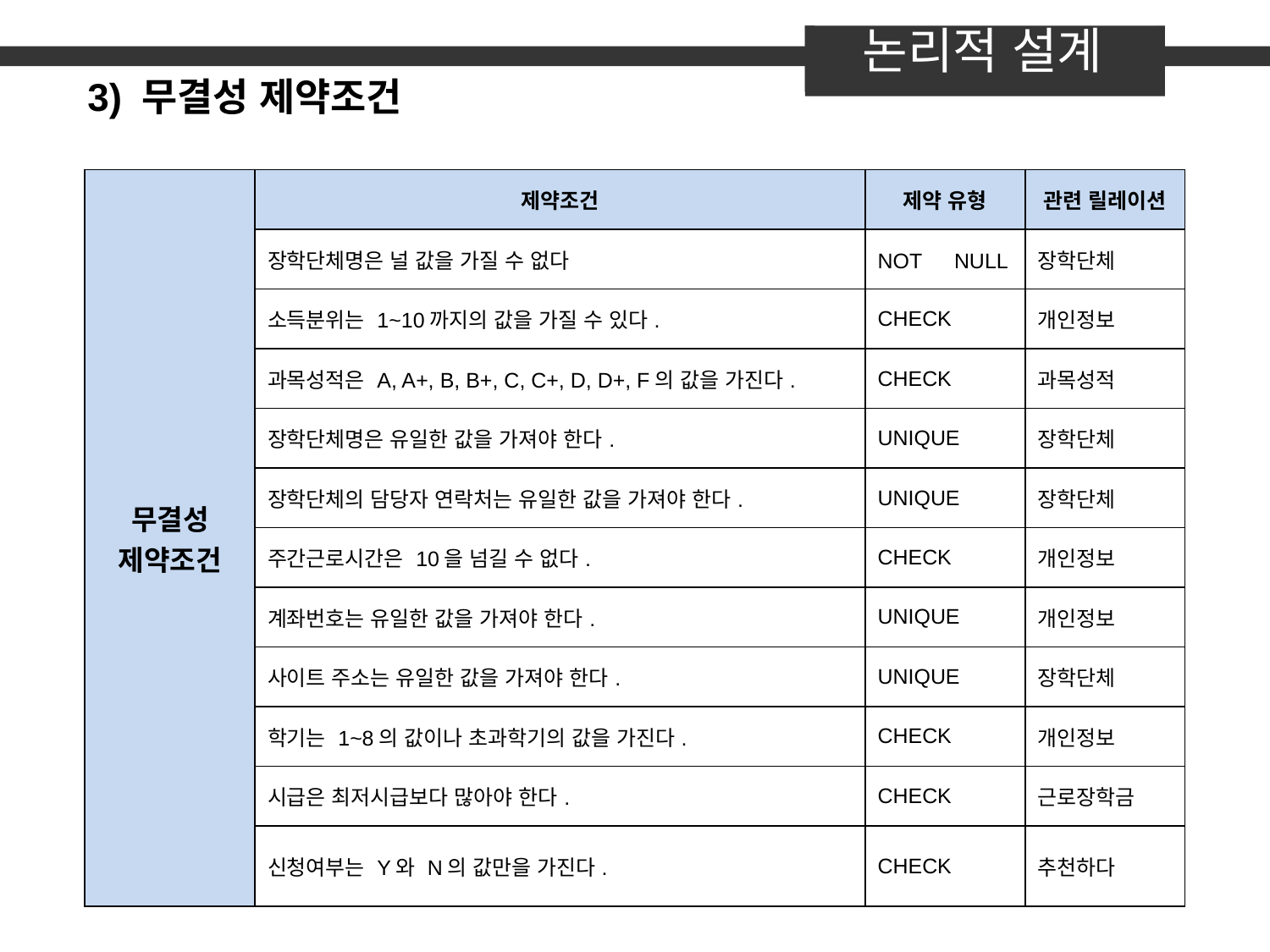

논리적 설계

3) 무결성 제약조건
| 무결성 제약조건 | 제약조건 | 제약 유형 | 관련 릴레이션 |
| --- | --- | --- | --- |
|  | 장학단체명은 널 값을 가질 수 없다 | NOT　NULL | 장학단체 |
|  | 소득분위는 1~10까지의 값을 가질 수 있다. | CHECK | 개인정보 |
|  | 과목성적은 A, A+, B, B+, C, C+, D, D+, F의 값을 가진다. | CHECK | 과목성적 |
|  | 장학단체명은 유일한 값을 가져야 한다. | UNIQUE | 장학단체 |
|  | 장학단체의 담당자 연락처는 유일한 값을 가져야 한다. | UNIQUE | 장학단체 |
|  | 주간근로시간은 10을 넘길 수 없다. | CHECK | 개인정보 |
|  | 계좌번호는 유일한 값을 가져야 한다. | UNIQUE | 개인정보 |
|  | 사이트 주소는 유일한 값을 가져야 한다. | UNIQUE | 장학단체 |
|  | 학기는 1~8의 값이나 초과학기의 값을 가진다. | CHECK | 개인정보 |
|  | 시급은 최저시급보다 많아야 한다. | CHECK | 근로장학금 |
|  | 신청여부는 Y와 N의 값만을 가진다. | CHECK | 추천하다 |